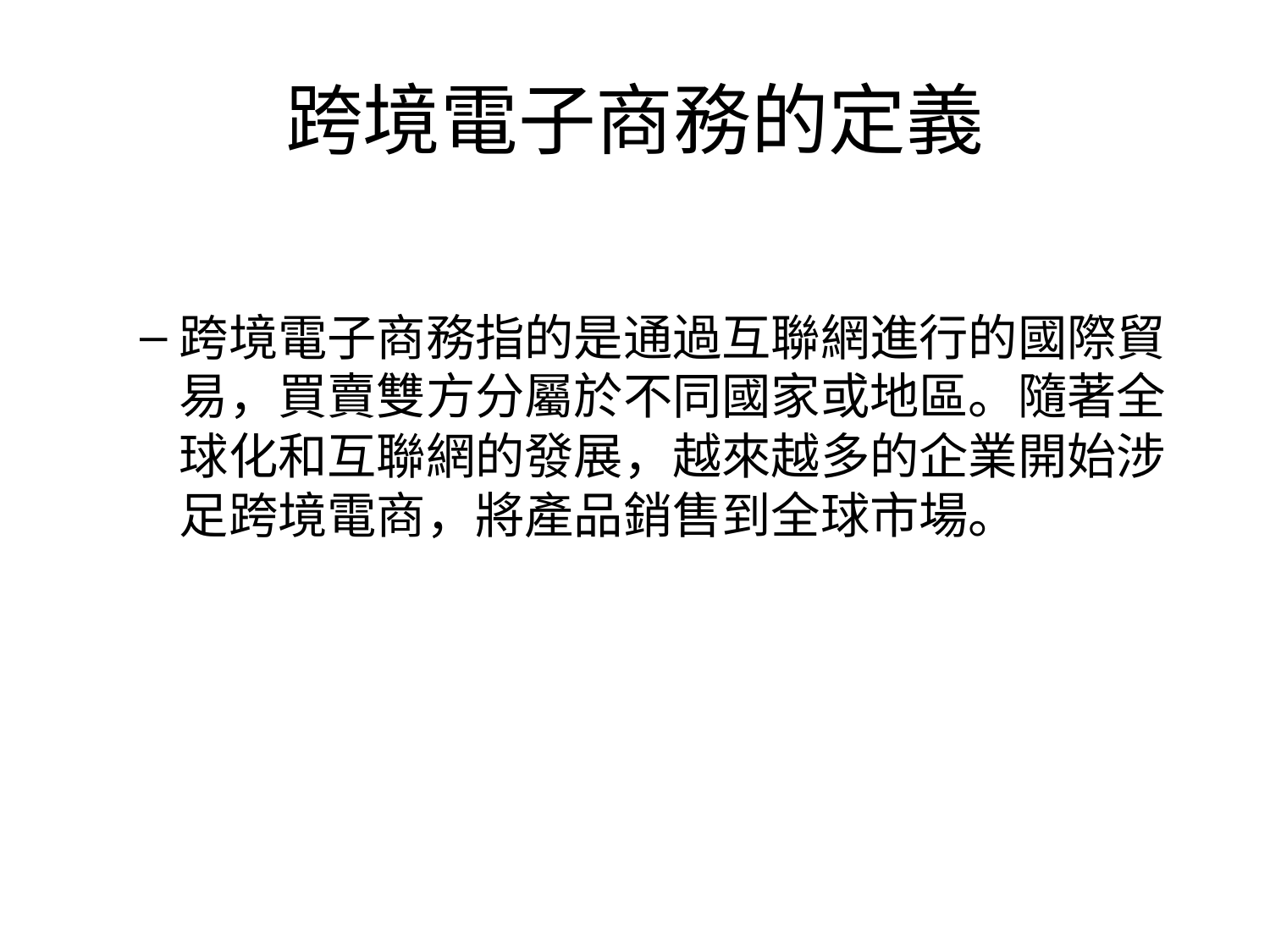

# 跨境電子商務的定義

跨境電子商務指的是通過互聯網進行的國際貿易，買賣雙方分屬於不同國家或地區。隨著全球化和互聯網的發展，越來越多的企業開始涉足跨境電商，將產品銷售到全球市場。